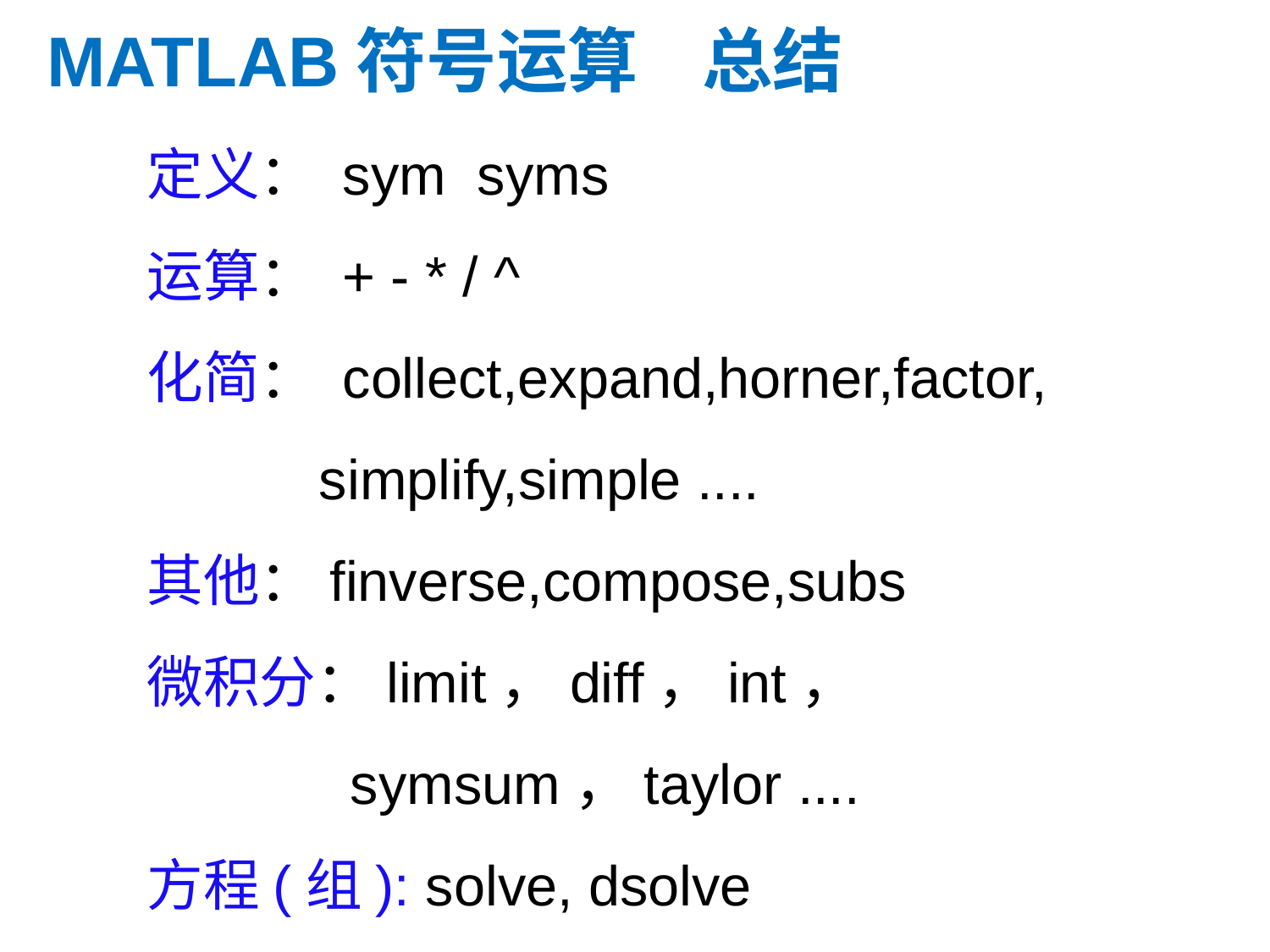

MATLAB符号运算    总结
定义： sym  syms
运算： + - * / ^
化简： collect,expand,horner,factor,
           simplify,simple ....
其他：finverse,compose,subs
微积分：limit，diff，int，
             symsum，taylor ....
方程(组): solve, dsolve